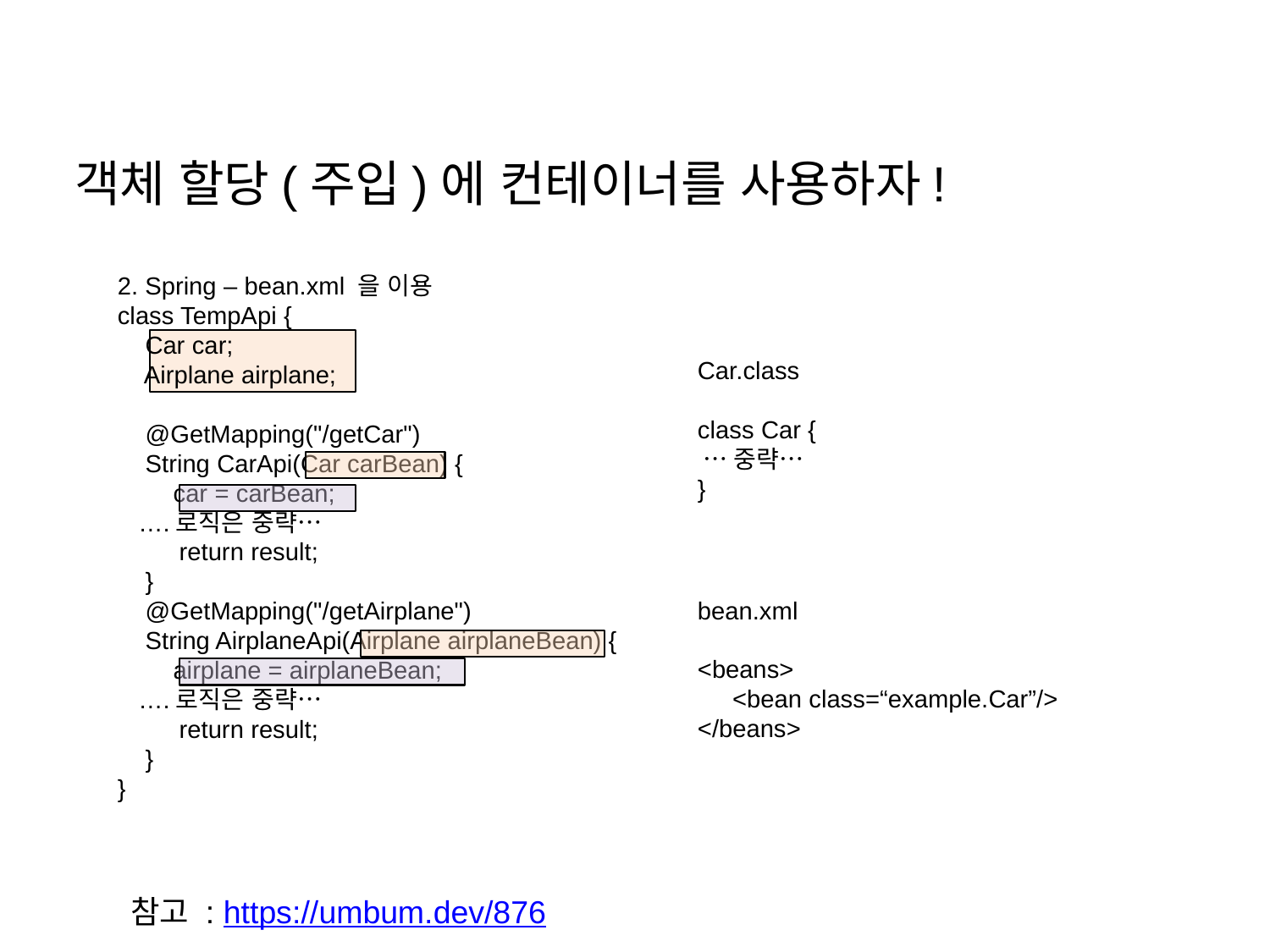

객체 할당(주입)에 컨테이너를 사용하자!
2. Spring – bean.xml 을 이용
class TempApi {
    Car car;
    Airplane airplane;
    @GetMapping("/getCar")
    String CarApi(Car carBean) {
        car = carBean;
   ….로직은 중략…
        return result;
    }
    @GetMapping("/getAirplane")
    String AirplaneApi(Airplane airplaneBean) {
        airplane = airplaneBean;
   ….로직은 중략…
        return result;
    }
}

Car.class

class Car {
 …중략…
}

bean.xml

<beans>
     <bean class=“example.Car”/>
</beans>

참고 : https://umbum.dev/876